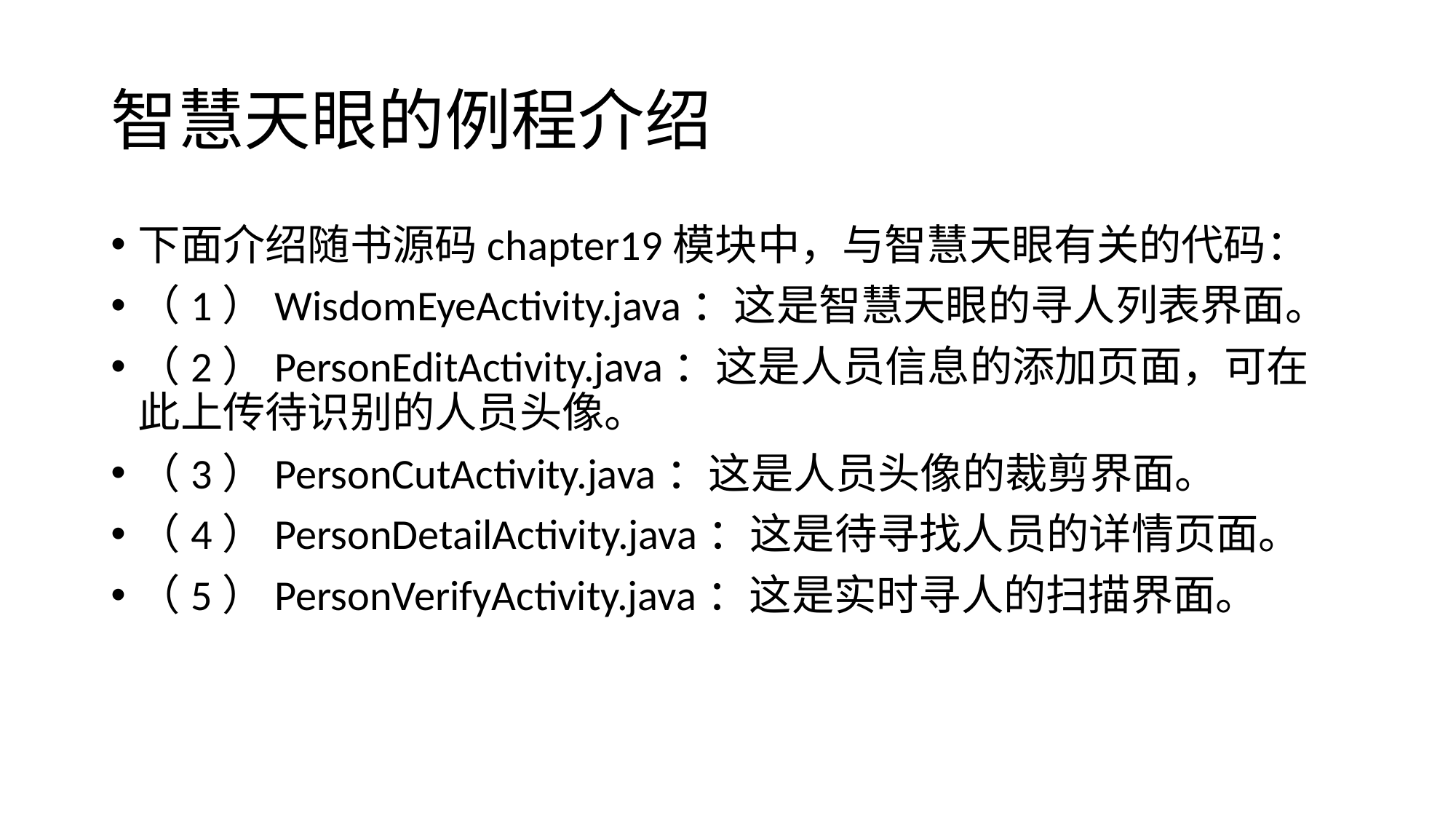

# 智慧天眼的例程介绍
下面介绍随书源码chapter19模块中，与智慧天眼有关的代码：
（1）WisdomEyeActivity.java：这是智慧天眼的寻人列表界面。
（2）PersonEditActivity.java：这是人员信息的添加页面，可在此上传待识别的人员头像。
（3）PersonCutActivity.java：这是人员头像的裁剪界面。
（4）PersonDetailActivity.java：这是待寻找人员的详情页面。
（5）PersonVerifyActivity.java：这是实时寻人的扫描界面。